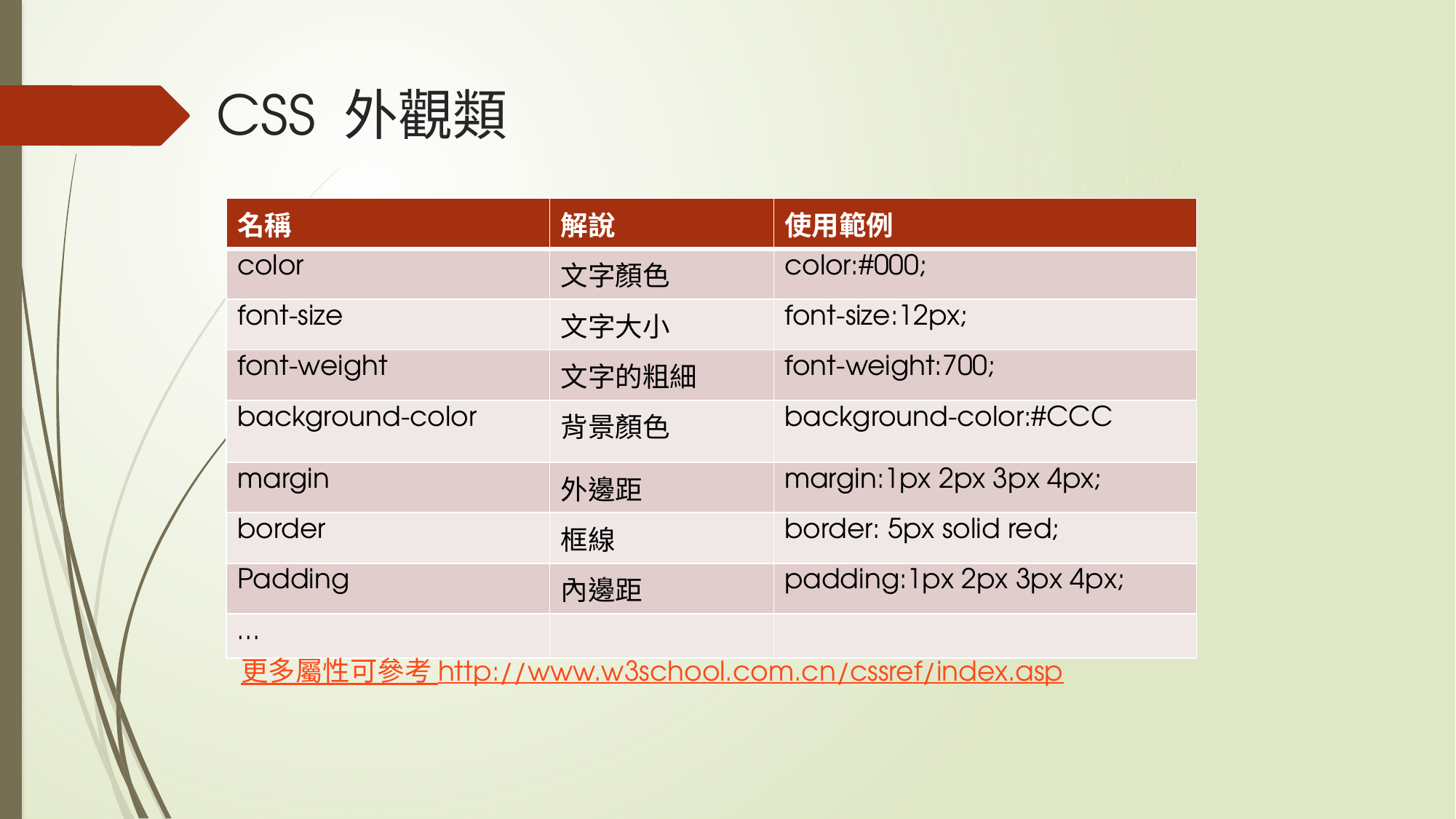

# CSS 外觀類
| 名稱 | 解說 | 使用範例 |
| --- | --- | --- |
| color | 文字顏色 | color:#000; |
| font-size | 文字大小 | font-size:12px; |
| font-weight | 文字的粗細 | font-weight:700; |
| background-color | 背景顏色 | background-color:#CCC |
| margin | 外邊距 | margin:1px 2px 3px 4px; |
| border | 框線 | border: 5px solid red; |
| Padding | 內邊距 | padding:1px 2px 3px 4px; |
| … |  |  |
更多屬性可參考 http://www.w3school.com.cn/cssref/index.asp